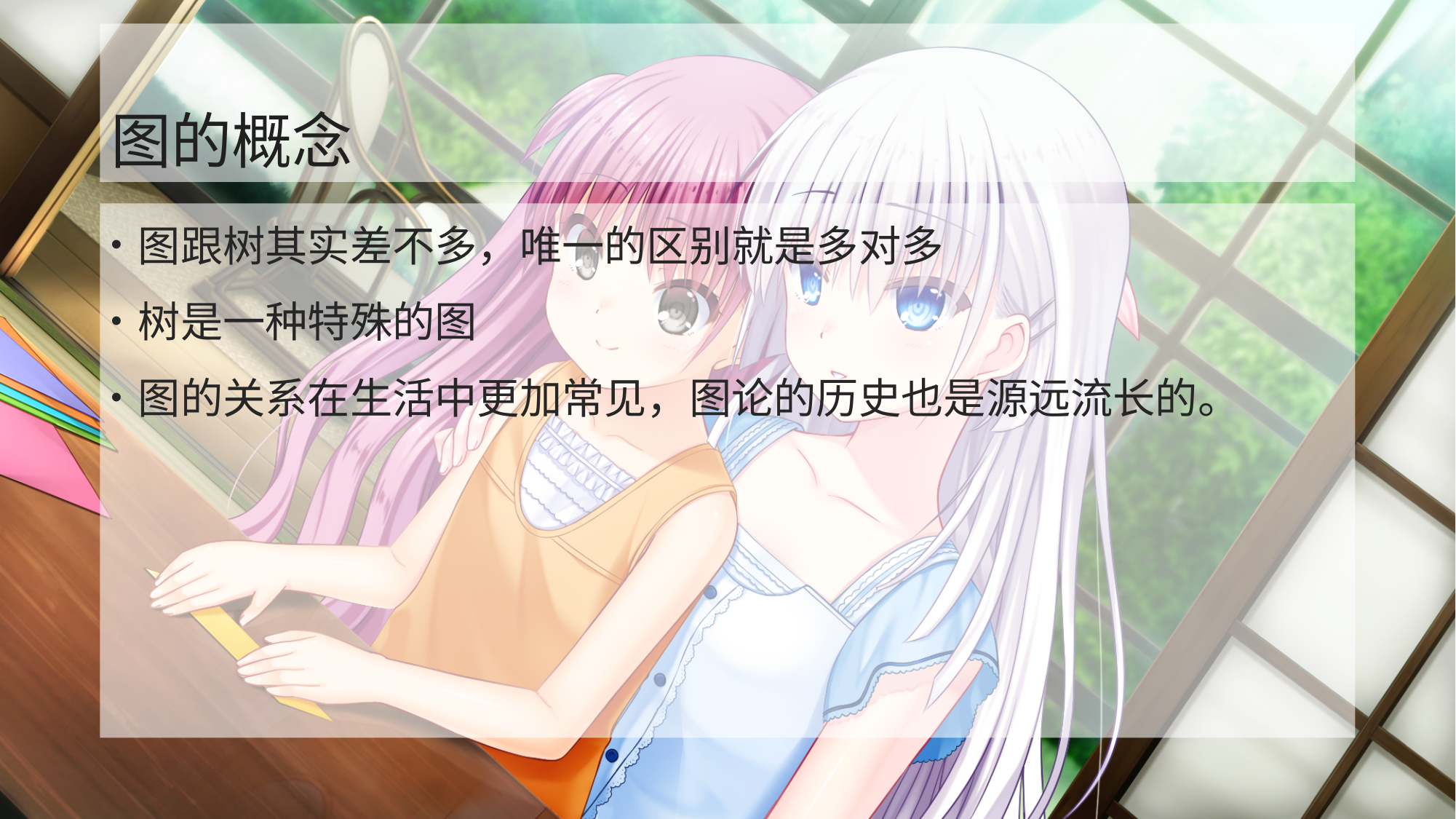

# 图的概念
图跟树其实差不多，唯一的区别就是多对多
树是一种特殊的图
图的关系在生活中更加常见，图论的历史也是源远流长的。